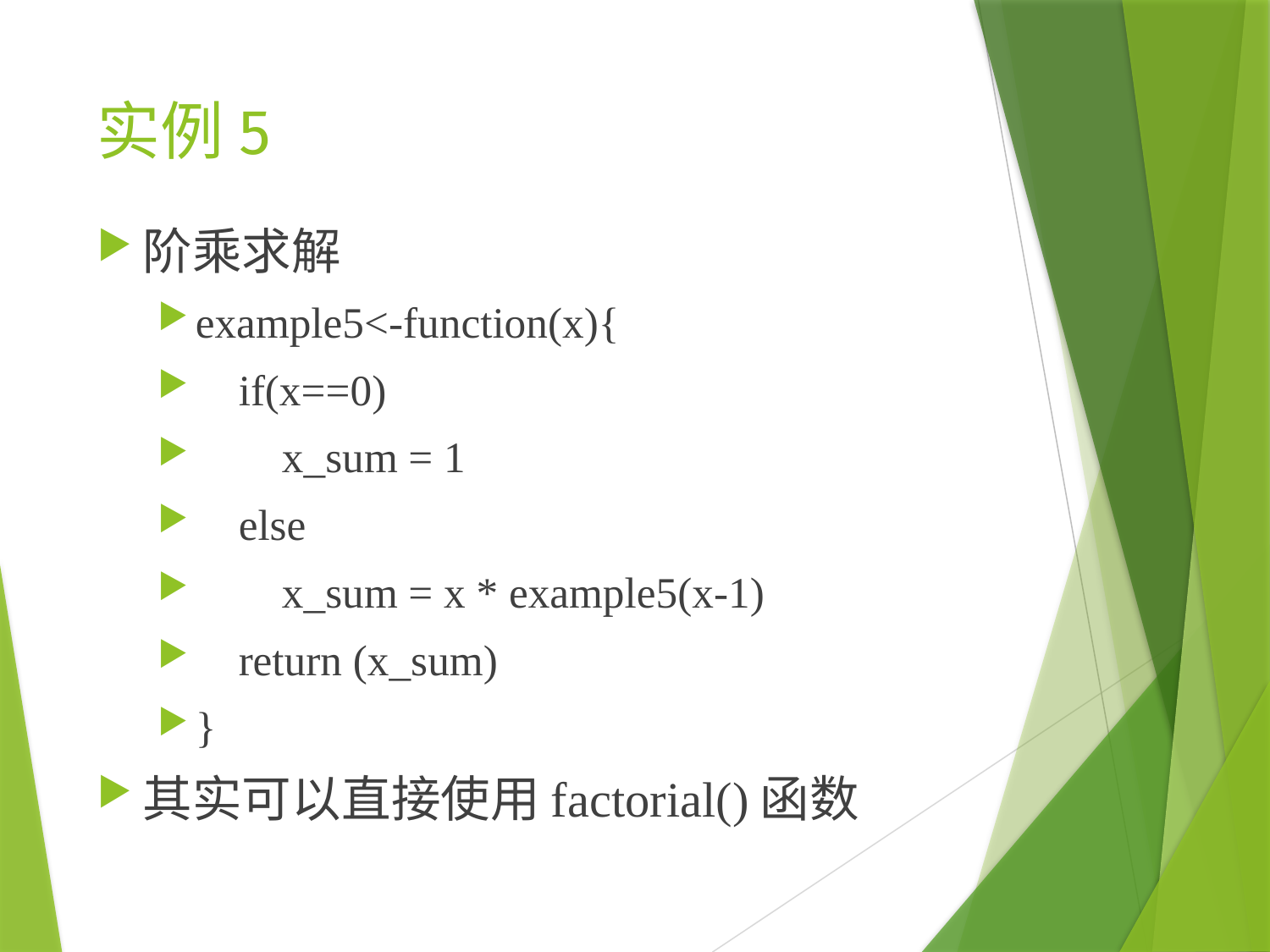

# 实例5
阶乘求解
example5<-function(x){
    if(x==0)
        x_sum = 1
    else
        x_sum = x * example5(x-1)
    return (x_sum)
}
其实可以直接使用factorial()函数